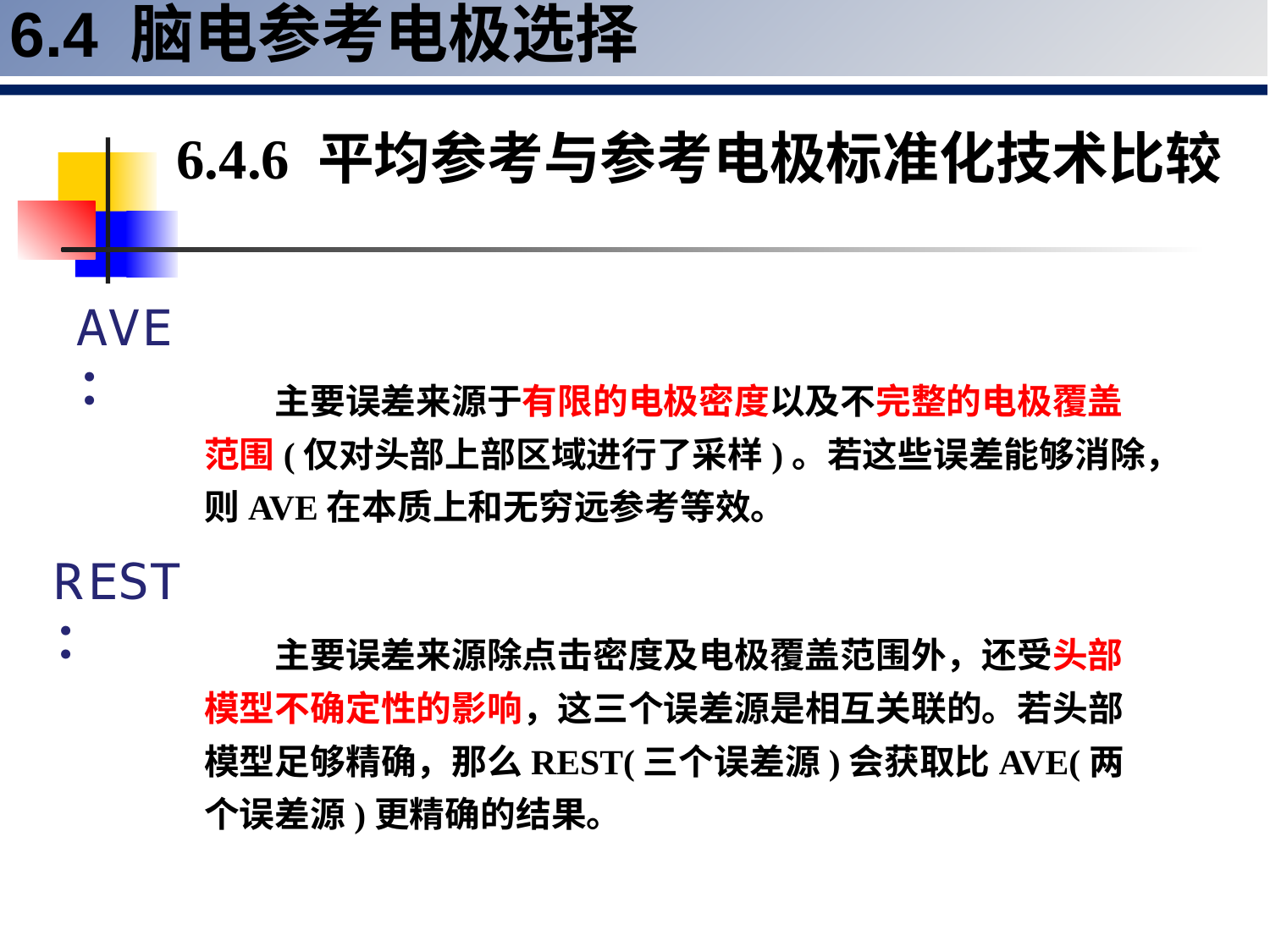

6.4 脑电参考电极选择

6.4.6 平均参考与参考电极标准化技术比较
AVE：
主要误差来源于有限的电极密度以及不完整的电极覆盖范围(仅对头部上部区域进行了采样)。若这些误差能够消除，则AVE在本质上和无穷远参考等效。
REST：
主要误差来源除点击密度及电极覆盖范围外，还受头部模型不确定性的影响，这三个误差源是相互关联的。若头部模型足够精确，那么REST(三个误差源)会获取比AVE(两个误差源)更精确的结果。